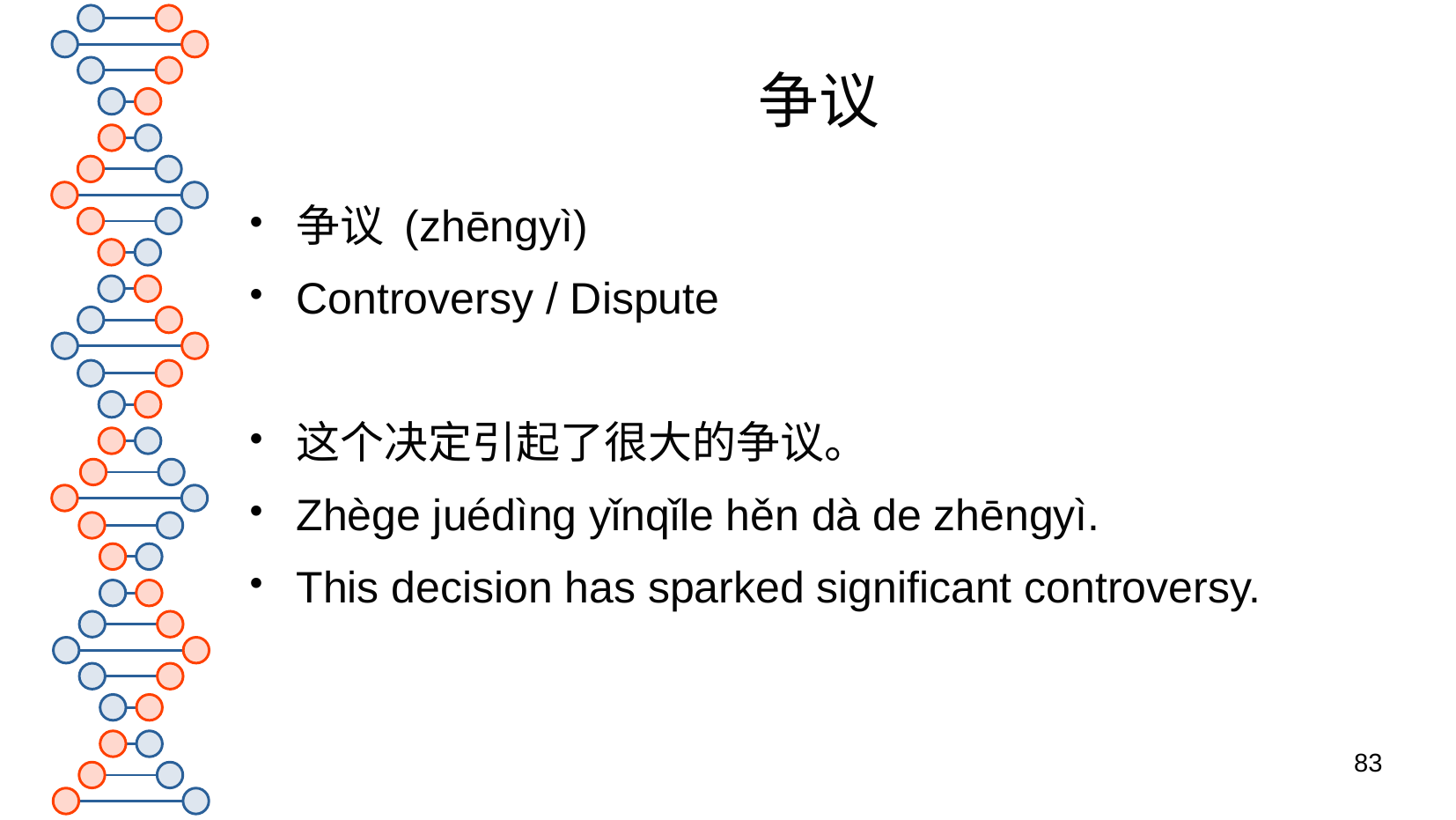

# 争议
争议 (zhēngyì)
Controversy / Dispute

这个决定引起了很大的争议。
Zhège juédìng yǐnqǐle hěn dà de zhēngyì.
This decision has sparked significant controversy.

83